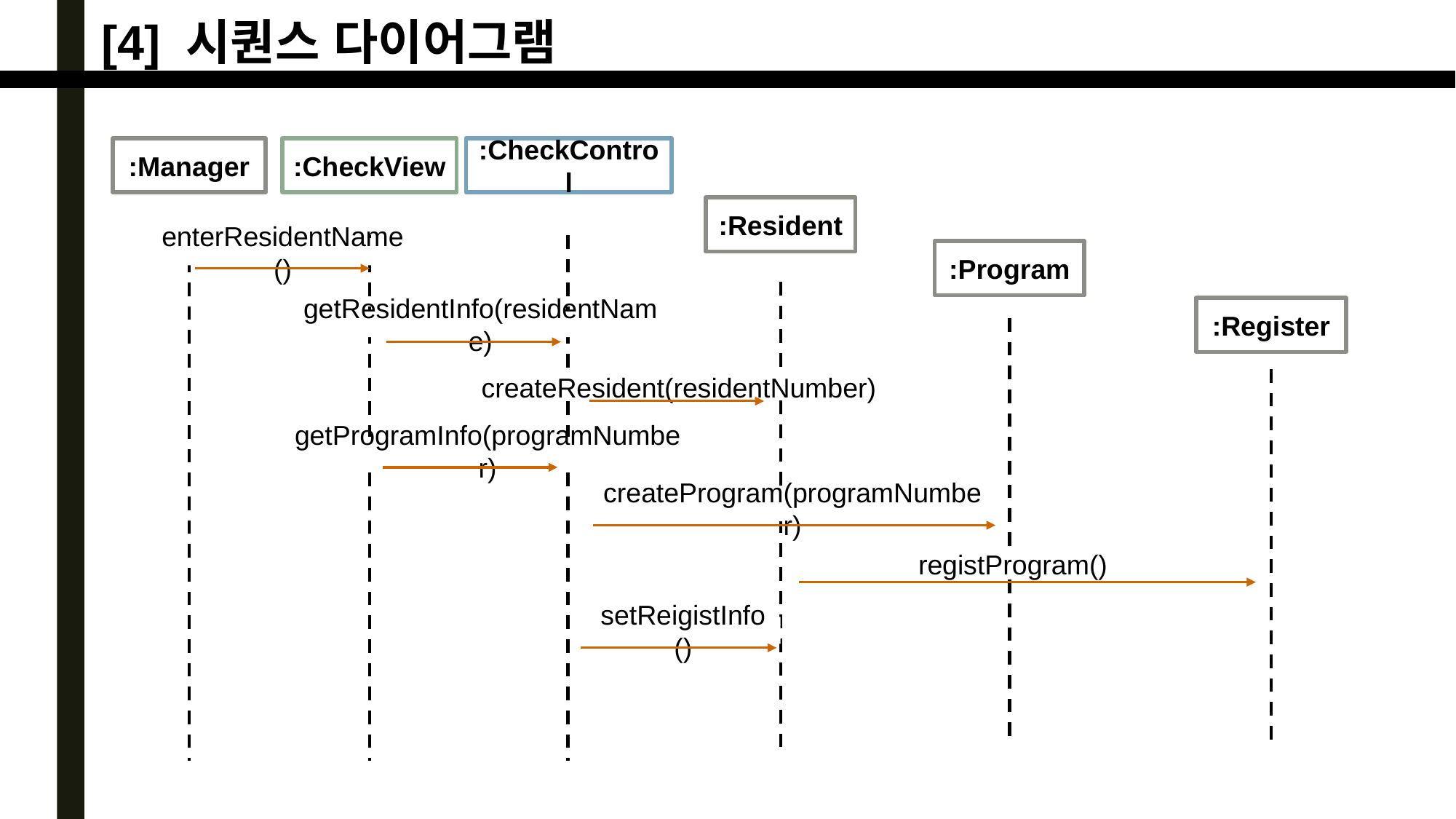

[4] 시퀀스 다이어그램
:Manager
:CheckView
:CheckControl
:Resident
enterResidentName()
:Program
:Register
getResidentInfo(residentName)
createResident(residentNumber)
getProgramInfo(programNumber)
createProgram(programNumber)
registProgram()
setReigistInfo()